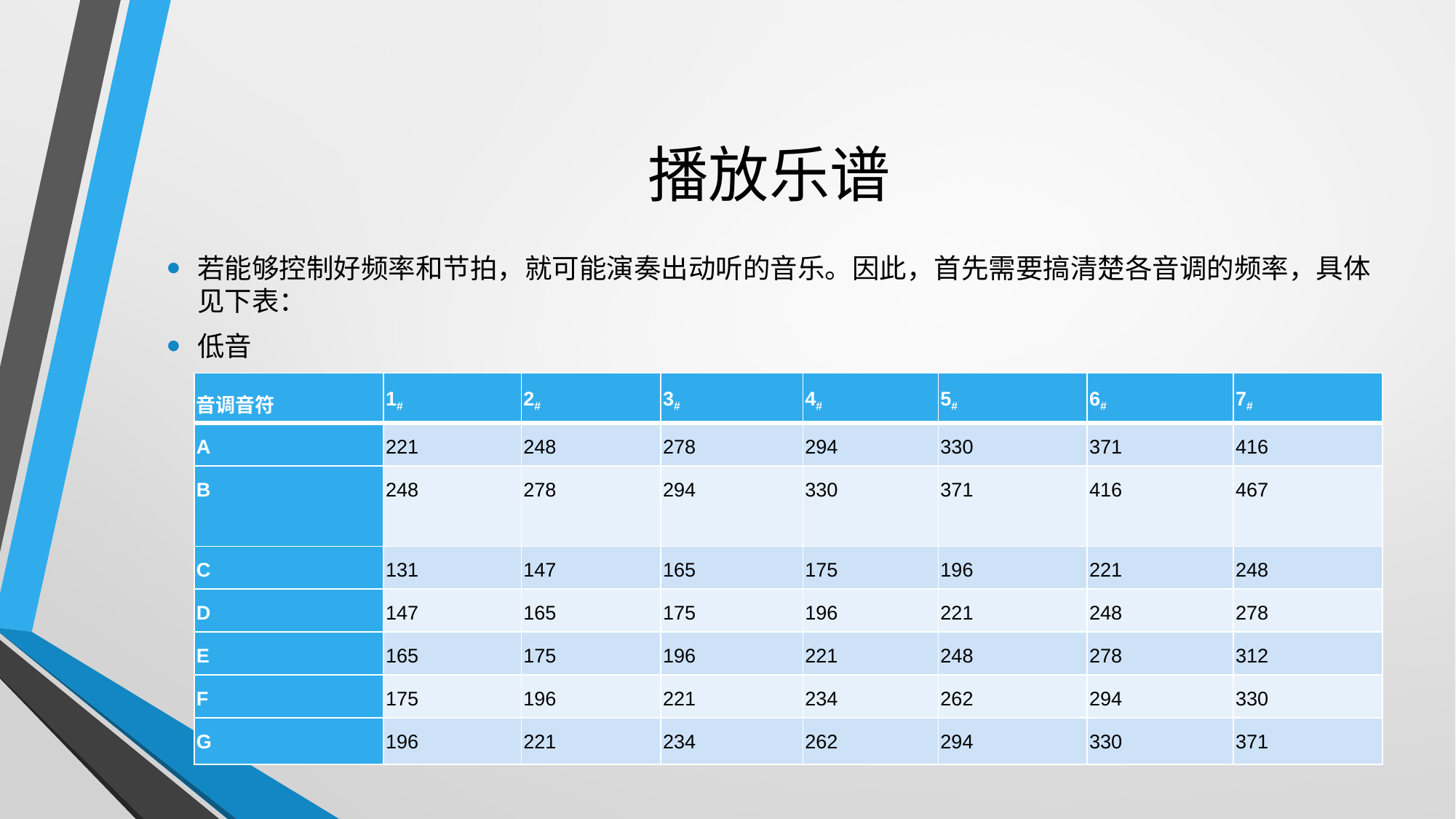

# 播放乐谱
若能够控制好频率和节拍，就可能演奏出动听的音乐。因此，首先需要搞清楚各音调的频率，具体见下表：
低音
| 音调音符 | 1# | 2# | 3# | 4# | 5# | 6# | 7# |
| --- | --- | --- | --- | --- | --- | --- | --- |
| A | 221 | 248 | 278 | 294 | 330 | 371 | 416 |
| B | 248 | 278 | 294 | 330 | 371 | 416 | 467 |
| C | 131 | 147 | 165 | 175 | 196 | 221 | 248 |
| D | 147 | 165 | 175 | 196 | 221 | 248 | 278 |
| E | 165 | 175 | 196 | 221 | 248 | 278 | 312 |
| F | 175 | 196 | 221 | 234 | 262 | 294 | 330 |
| G | 196 | 221 | 234 | 262 | 294 | 330 | 371 |